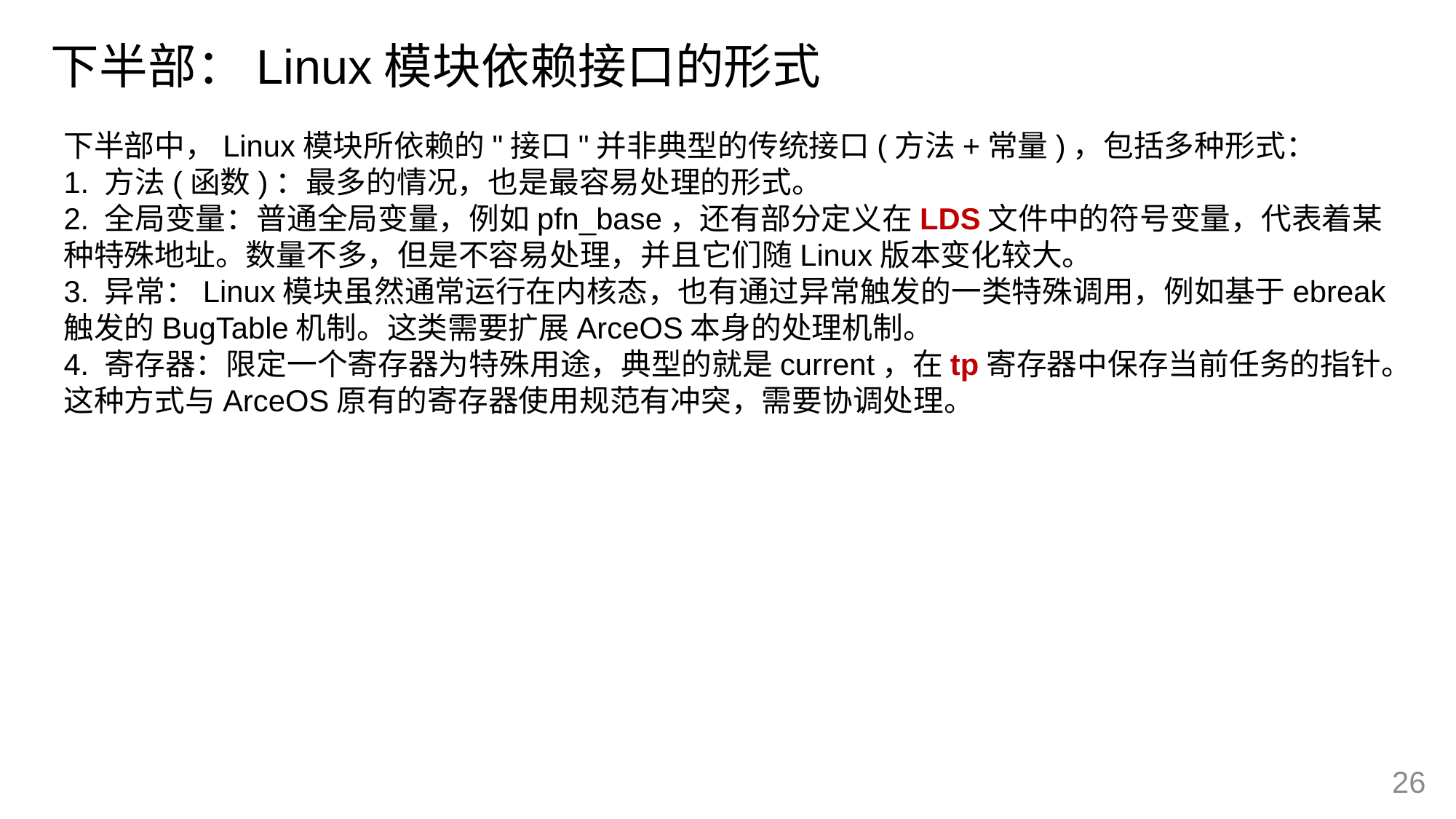

下半部：Linux模块依赖接口的形式
下半部中，Linux模块所依赖的"接口"并非典型的传统接口(方法+常量)，包括多种形式：
1. 方法(函数)：最多的情况，也是最容易处理的形式。
2. 全局变量：普通全局变量，例如pfn_base，还有部分定义在LDS文件中的符号变量，代表着某种特殊地址。数量不多，但是不容易处理，并且它们随Linux版本变化较大。
3. 异常：Linux模块虽然通常运行在内核态，也有通过异常触发的一类特殊调用，例如基于ebreak触发的BugTable机制。这类需要扩展ArceOS本身的处理机制。
4. 寄存器：限定一个寄存器为特殊用途，典型的就是current，在tp寄存器中保存当前任务的指针。这种方式与ArceOS原有的寄存器使用规范有冲突，需要协调处理。
26